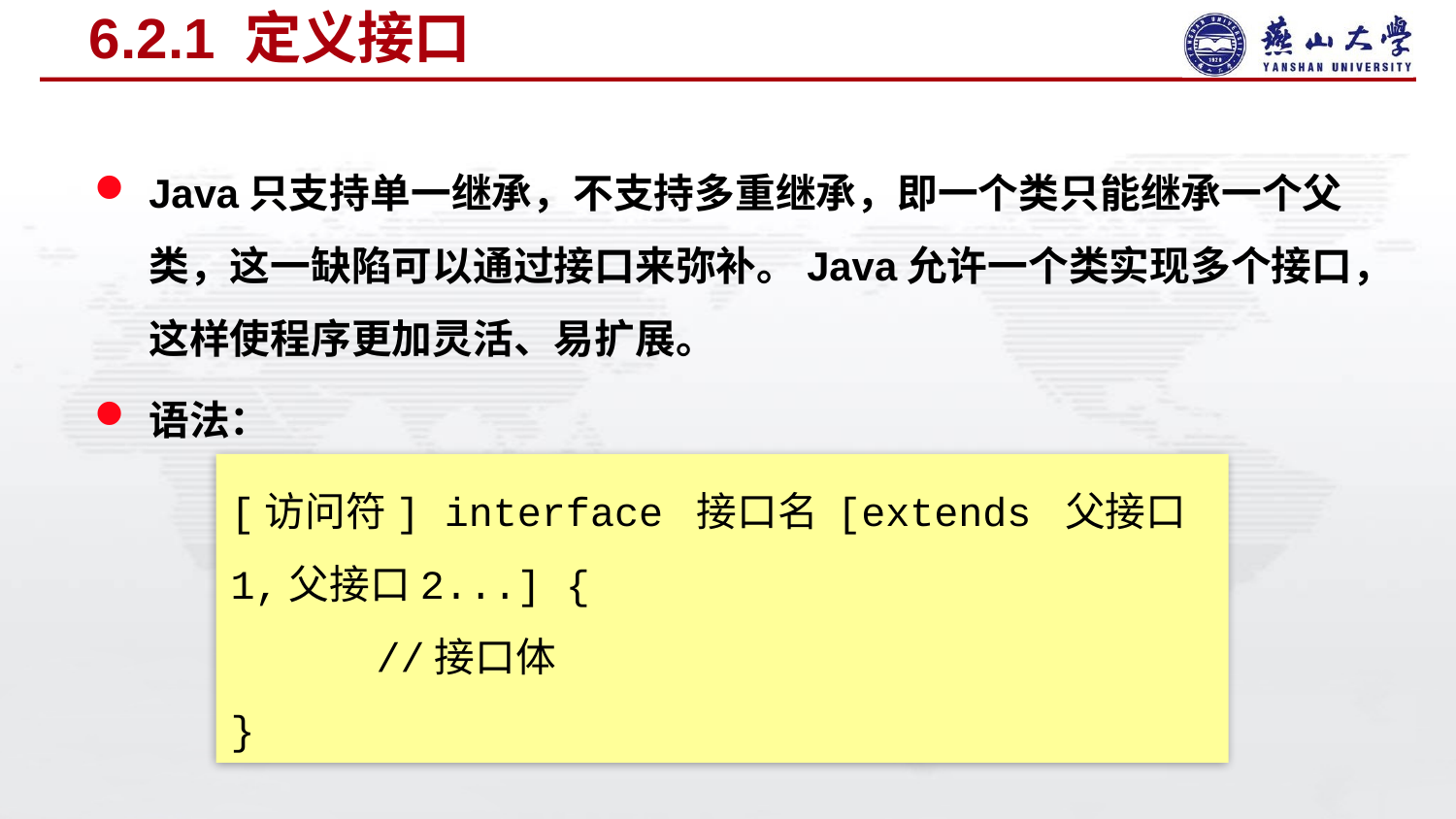

# 6.2.1 定义接口
Java只支持单一继承，不支持多重继承，即一个类只能继承一个父类，这一缺陷可以通过接口来弥补。Java允许一个类实现多个接口，这样使程序更加灵活、易扩展。
语法：

[访问符] interface 接口名 [extends 父接口1,父接口2...] {
	//接口体
}